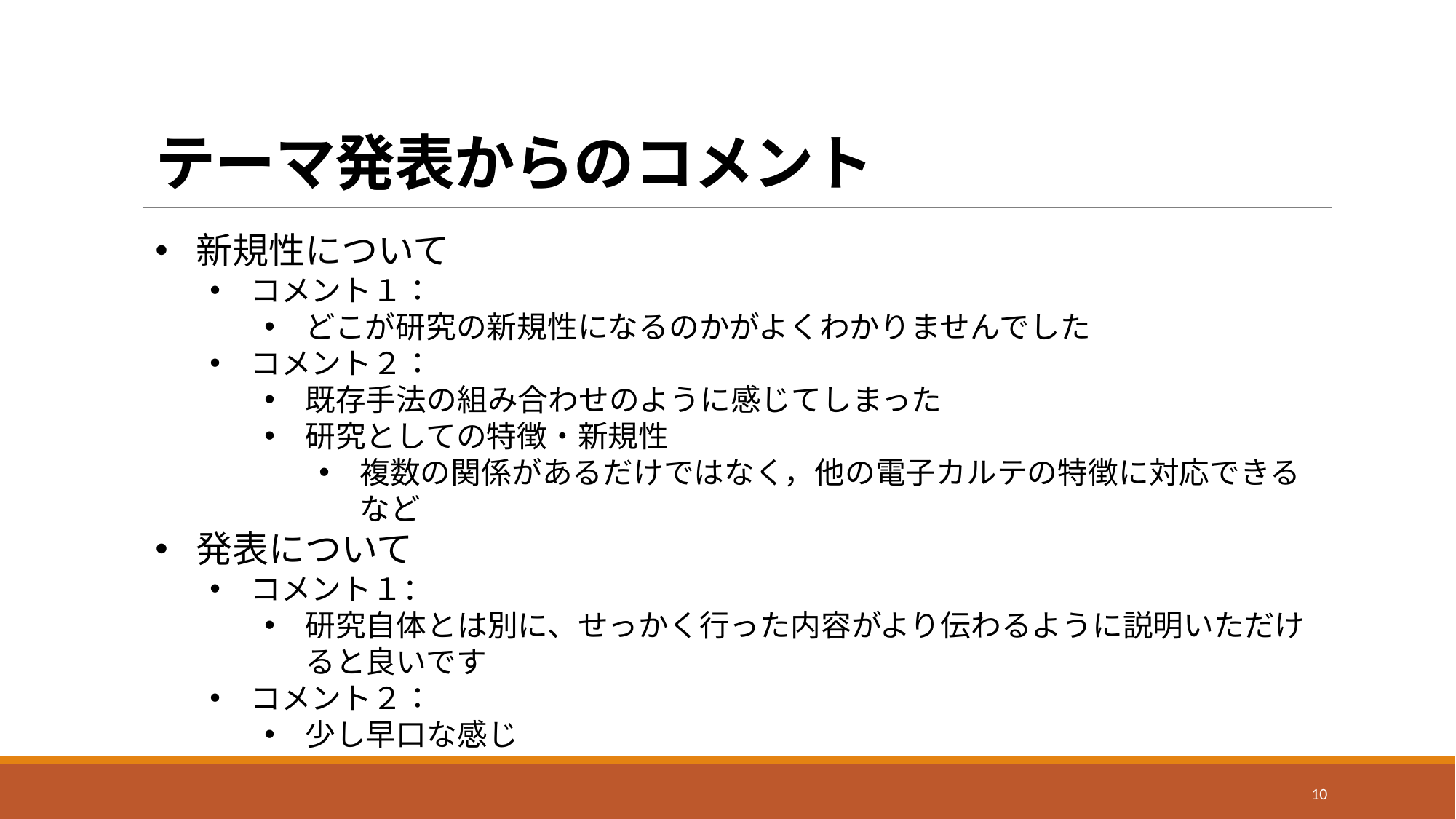

# テーマ発表からのコメント
新規性について
コメント１：
どこが研究の新規性になるのかがよくわかりませんでした
コメント２：
既存手法の組み合わせのように感じてしまった
研究としての特徴・新規性
複数の関係があるだけではなく，他の電子カルテの特徴に対応できるなど
発表について
コメント１：
研究自体とは別に、せっかく行った内容がより伝わるように説明いただけると良いです
コメント２：
少し早口な感じ

10